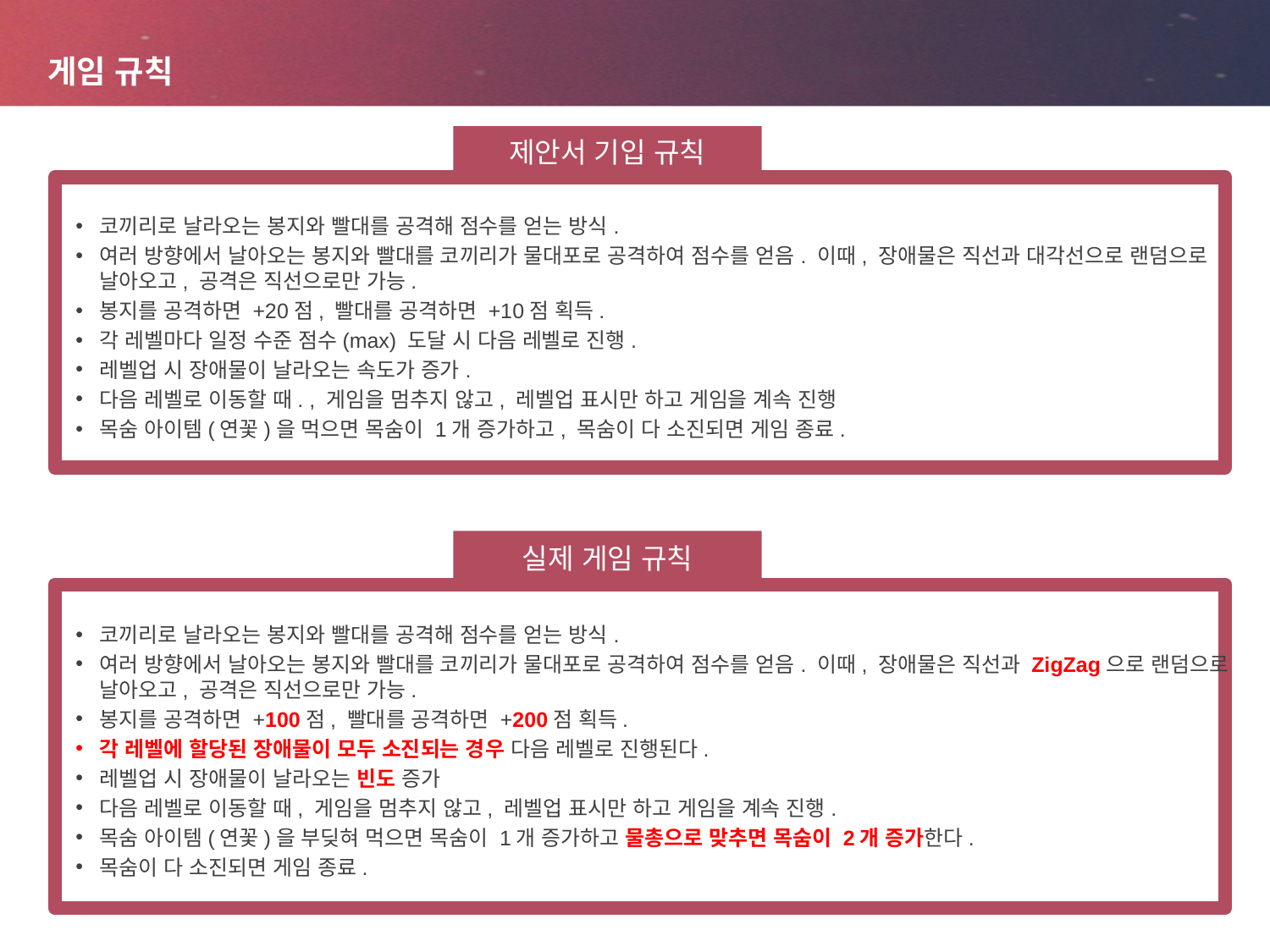

# 게임 규칙
제안서 기입 규칙

코끼리로 날라오는 봉지와 빨대를 공격해 점수를 얻는 방식.
여러 방향에서 날아오는 봉지와 빨대를 코끼리가 물대포로 공격하여 점수를 얻음. 이때, 장애물은 직선과 대각선으로 랜덤으로 날아오고, 공격은 직선으로만 가능.
봉지를 공격하면 +20점, 빨대를 공격하면 +10점 획득.
각 레벨마다 일정 수준 점수(max) 도달 시 다음 레벨로 진행.
레벨업 시 장애물이 날라오는 속도가 증가.
다음 레벨로 이동할 때. , 게임을 멈추지 않고, 레벨업 표시만 하고 게임을 계속 진행
목숨 아이템(연꽃)을 먹으면 목숨이 1개 증가하고, 목숨이 다 소진되면 게임 종료.
실제 게임 규칙

코끼리로 날라오는 봉지와 빨대를 공격해 점수를 얻는 방식.
여러 방향에서 날아오는 봉지와 빨대를 코끼리가 물대포로 공격하여 점수를 얻음. 이때, 장애물은 직선과 ZigZag으로 랜덤으로 날아오고, 공격은 직선으로만 가능.
봉지를 공격하면 +100점, 빨대를 공격하면 +200점 획득.
각 레벨에 할당된 장애물이 모두 소진되는 경우 다음 레벨로 진행된다.
레벨업 시 장애물이 날라오는 빈도 증가
다음 레벨로 이동할 때, 게임을 멈추지 않고, 레벨업 표시만 하고 게임을 계속 진행.
목숨 아이템(연꽃)을 부딪혀 먹으면 목숨이 1개 증가하고 물총으로 맞추면 목숨이 2개 증가한다.
목숨이 다 소진되면 게임 종료.